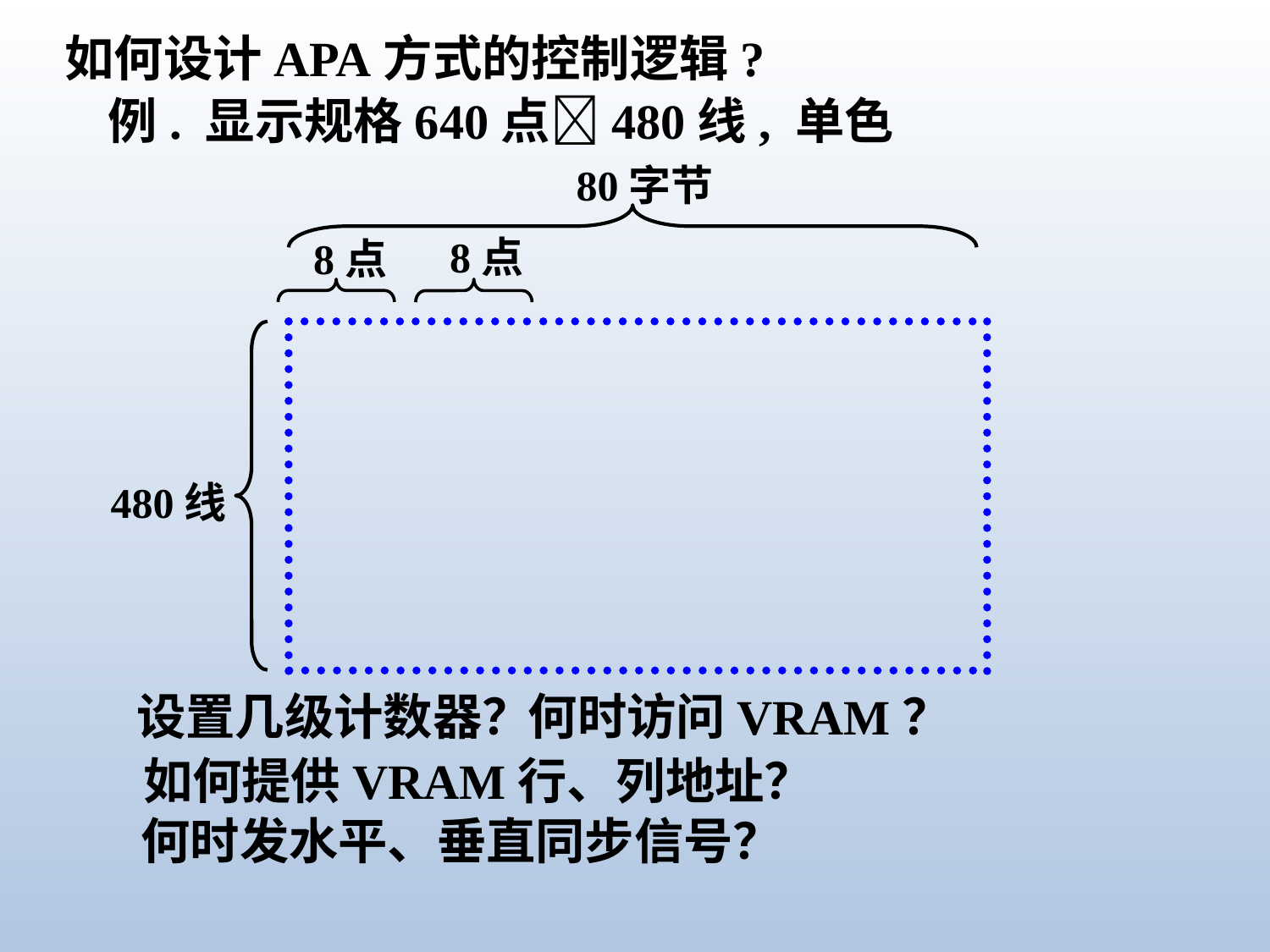

如何设计APA方式的控制逻辑?
例. 显示规格640点×480线, 单色
80字节
8点
8点

480线

设置几级计数器？
何时访问VRAM？
如何提供VRAM行、列地址？
何时发水平、垂直同步信号？